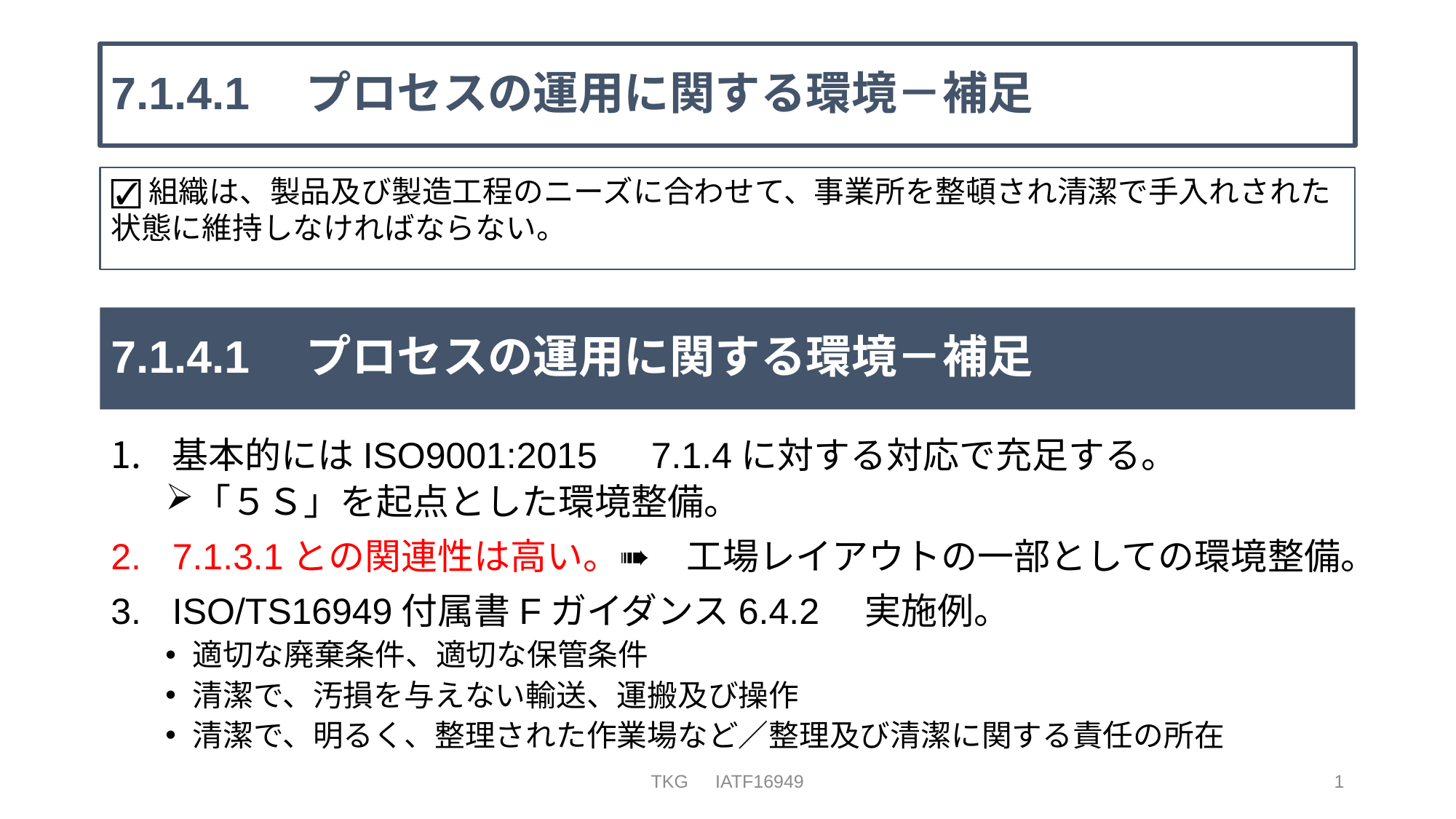

# 7.1.4.1　プロセスの運用に関する環境－補足
☑組織は、製品及び製造工程のニーズに合わせて、事業所を整頓され清潔で手入れされた状態に維持しなければならない。
7.1.4.1　プロセスの運用に関する環境－補足
基本的にはISO9001:2015　7.1.4に対する対応で充足する。
「５Ｓ」を起点とした環境整備。
7.1.3.1との関連性は高い。➠　工場レイアウトの一部としての環境整備。
ISO/TS16949付属書Fガイダンス6.4.2　実施例。
適切な廃棄条件、適切な保管条件
清潔で、汚損を与えない輸送、運搬及び操作
清潔で、明るく、整理された作業場など／整理及び清潔に関する責任の所在

TKG　IATF16949
1